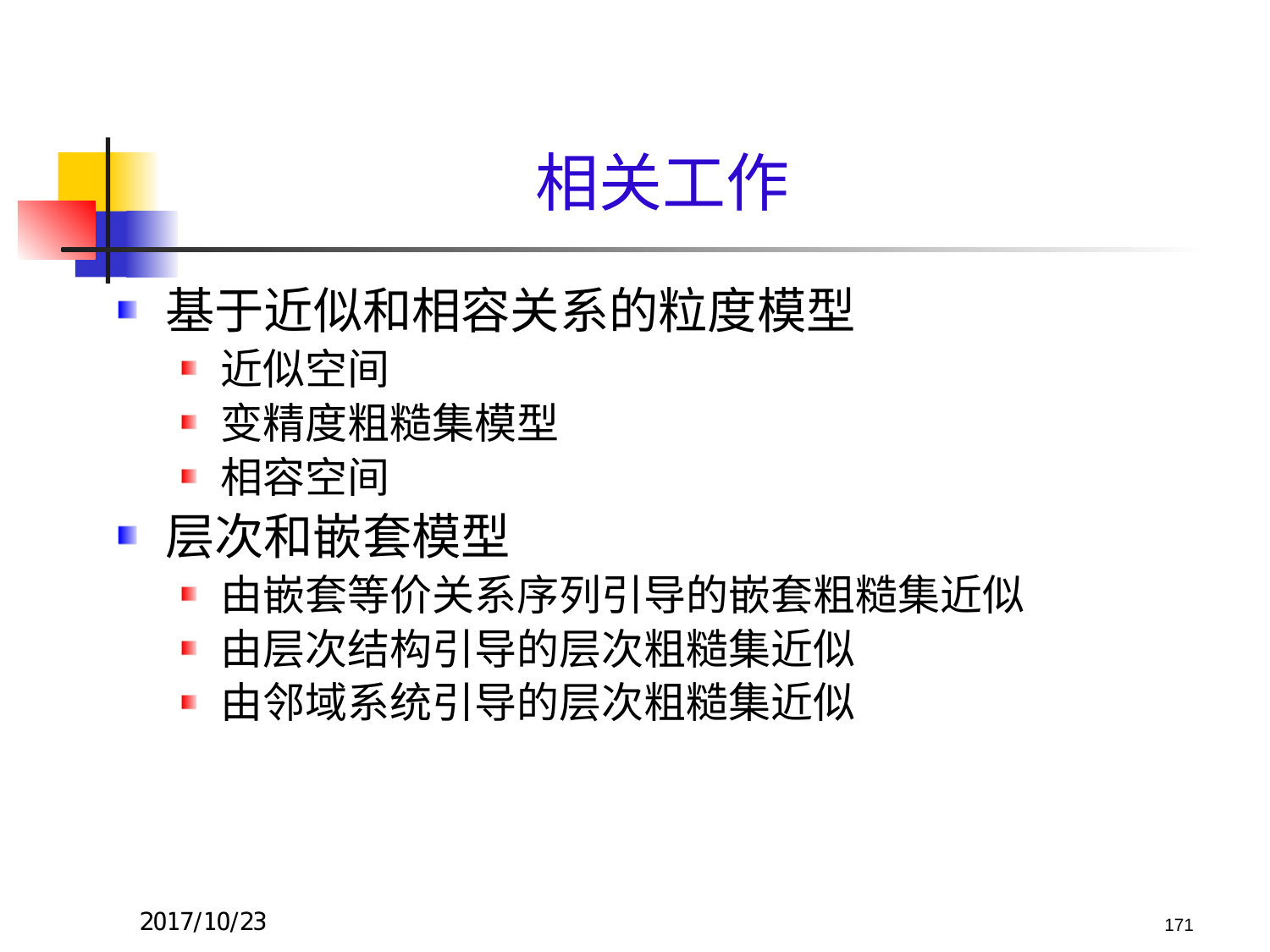

# 相关工作
基于近似和相容关系的粒度模型
近似空间
变精度粗糙集模型
相容空间
层次和嵌套模型
由嵌套等价关系序列引导的嵌套粗糙集近似
由层次结构引导的层次粗糙集近似
由邻域系统引导的层次粗糙集近似
2017/10/23
171